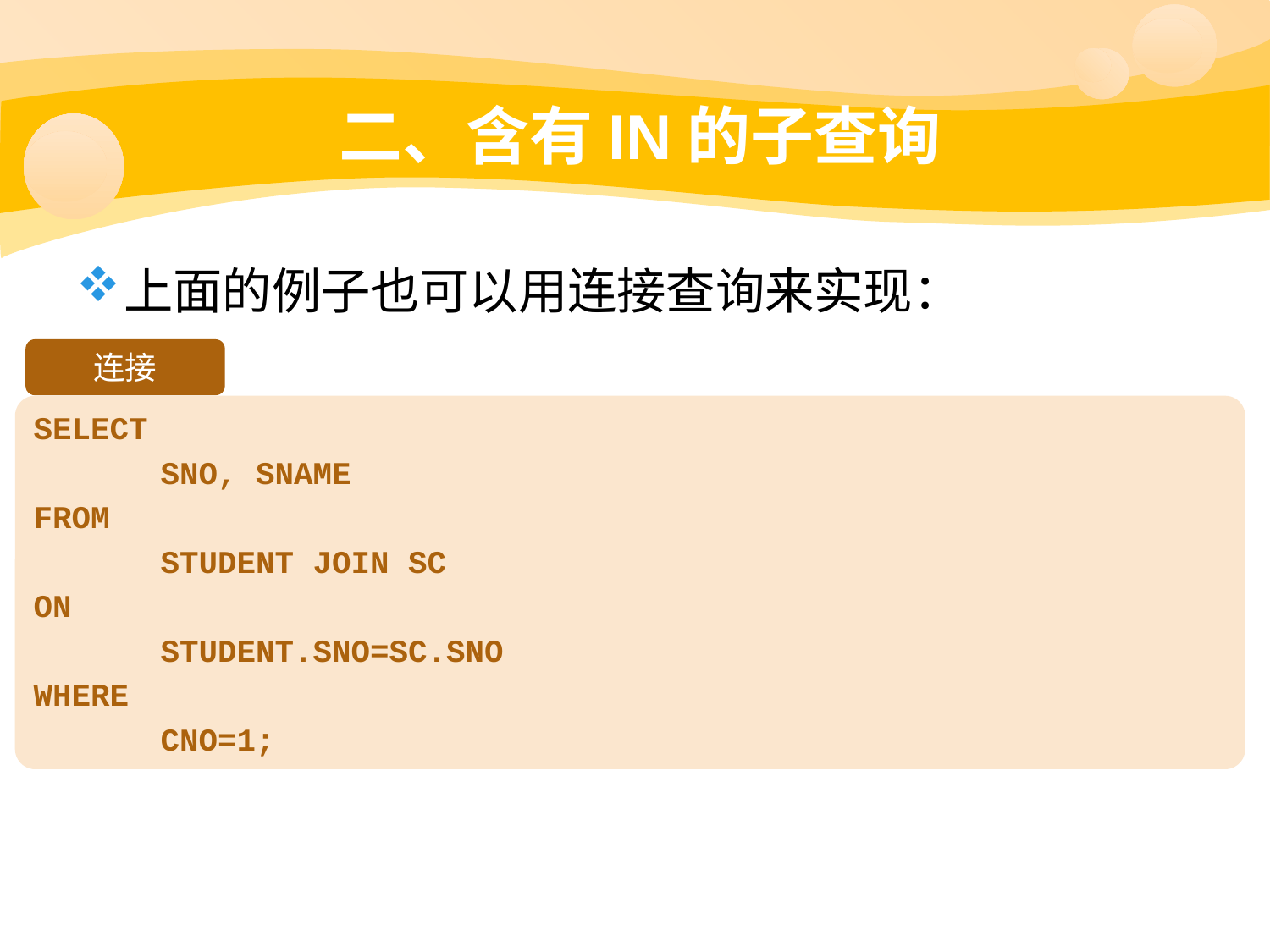

# 二、含有IN的子查询
上面的例子也可以用连接查询来实现：
连接
SELECT
	SNO, SNAME
FROM
	STUDENT JOIN SC
ON
	STUDENT.SNO=SC.SNO
WHERE
	CNO=1;